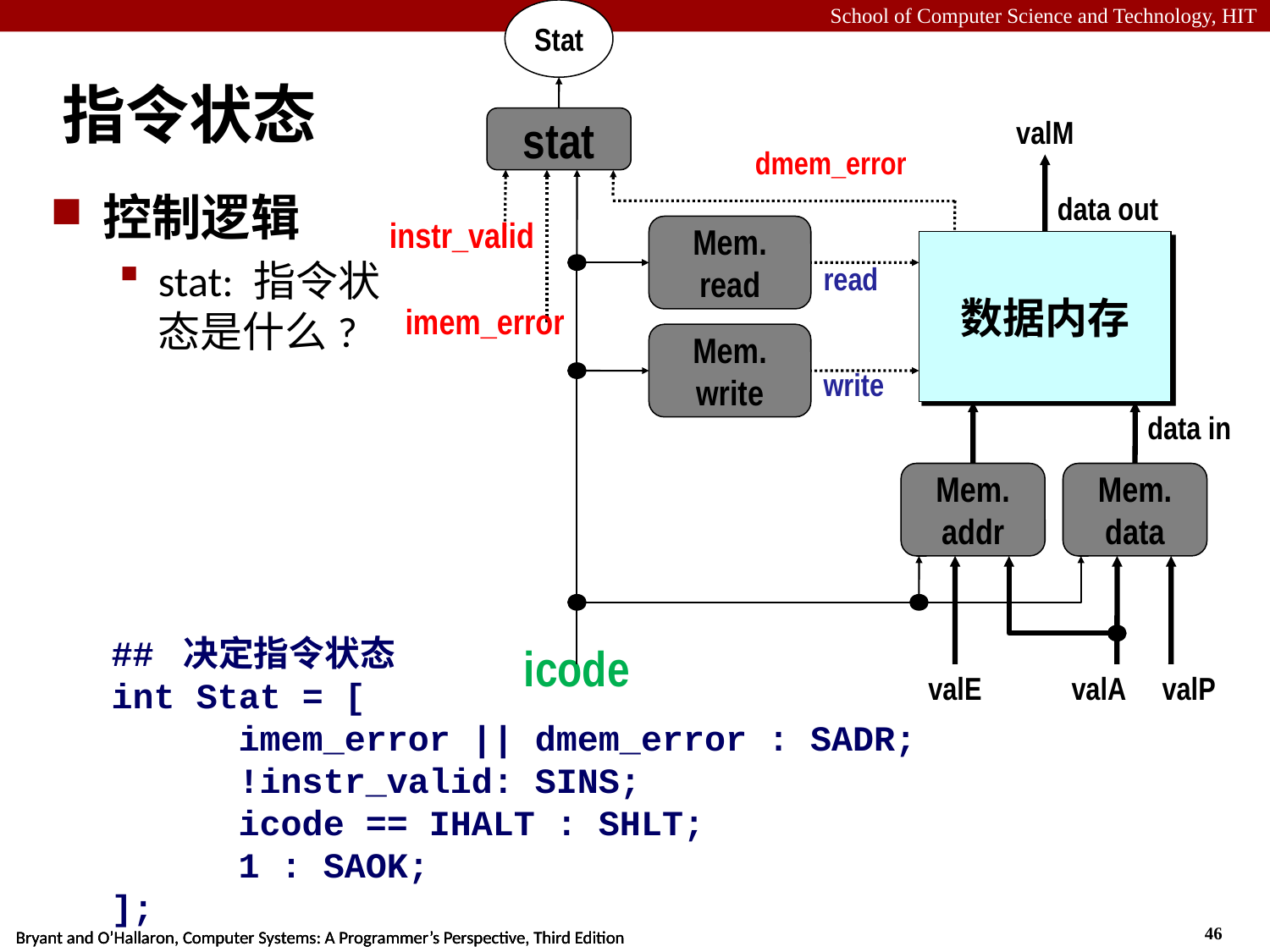

Stat

valM
stat
dmem_error

data out
instr_valid
Mem.
read

数据内存

read

imem_error
Mem.
write

write

data in
Mem.
addr
Mem.
data

icode
valE
valA
valP
# 指令状态
控制逻辑
stat: 指令状态是什么?
## 决定指令状态
int Stat = [
	imem_error || dmem_error : SADR;
	!instr_valid: SINS;
	icode == IHALT : SHLT;
	1 : SAOK;
];